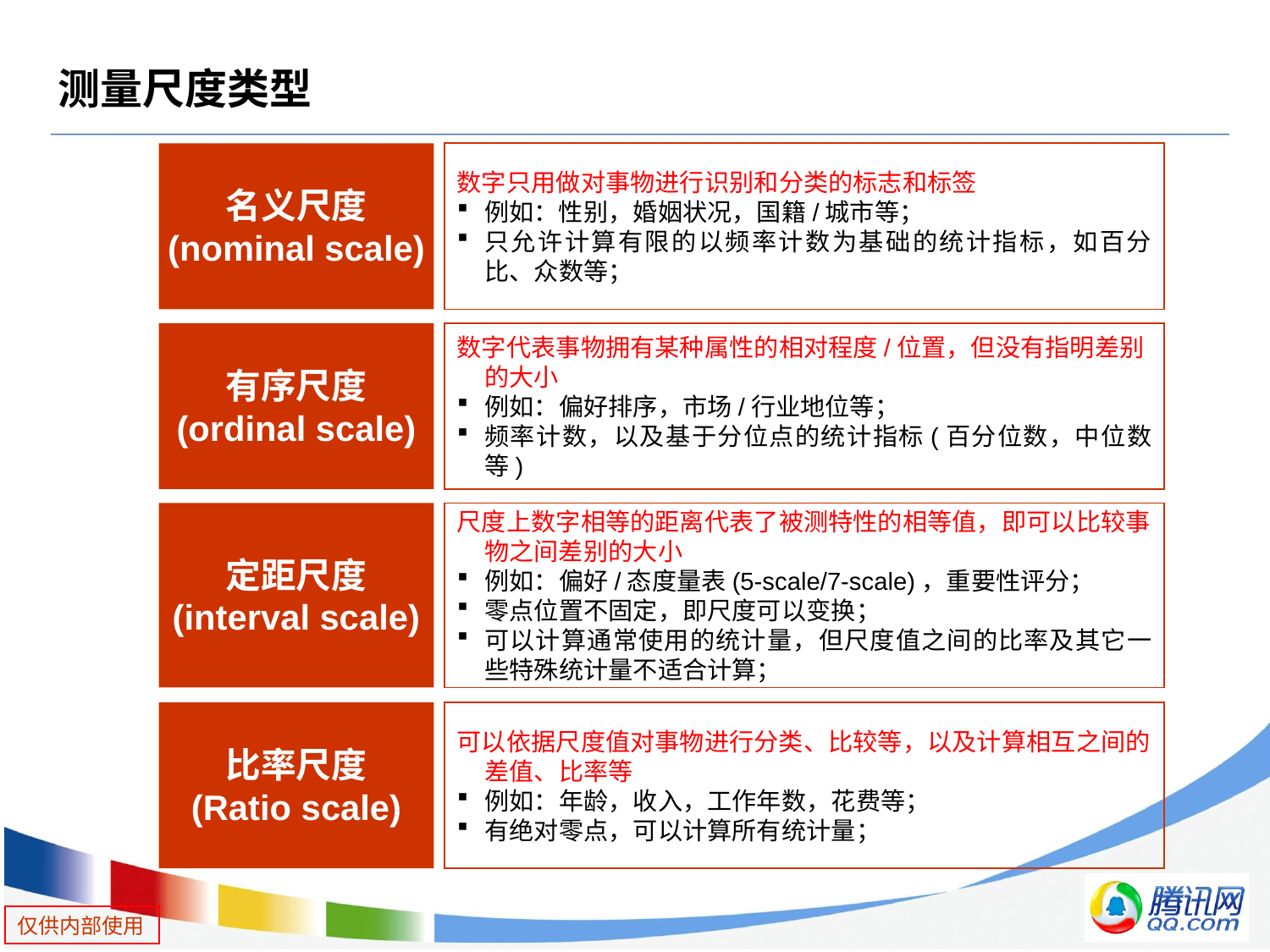

# 测量尺度类型
名义尺度
(nominal scale)
数字只用做对事物进行识别和分类的标志和标签
例如：性别，婚姻状况，国籍/城市等；
只允许计算有限的以频率计数为基础的统计指标，如百分比、众数等；
有序尺度
(ordinal scale)
数字代表事物拥有某种属性的相对程度/位置，但没有指明差别的大小
例如：偏好排序，市场/行业地位等；
频率计数，以及基于分位点的统计指标(百分位数，中位数等)
定距尺度
(interval scale)
尺度上数字相等的距离代表了被测特性的相等值，即可以比较事物之间差别的大小
例如：偏好/态度量表(5-scale/7-scale)，重要性评分；
零点位置不固定，即尺度可以变换；
可以计算通常使用的统计量，但尺度值之间的比率及其它一些特殊统计量不适合计算；
比率尺度
(Ratio scale)
可以依据尺度值对事物进行分类、比较等，以及计算相互之间的差值、比率等
例如：年龄，收入，工作年数，花费等；
有绝对零点，可以计算所有统计量；